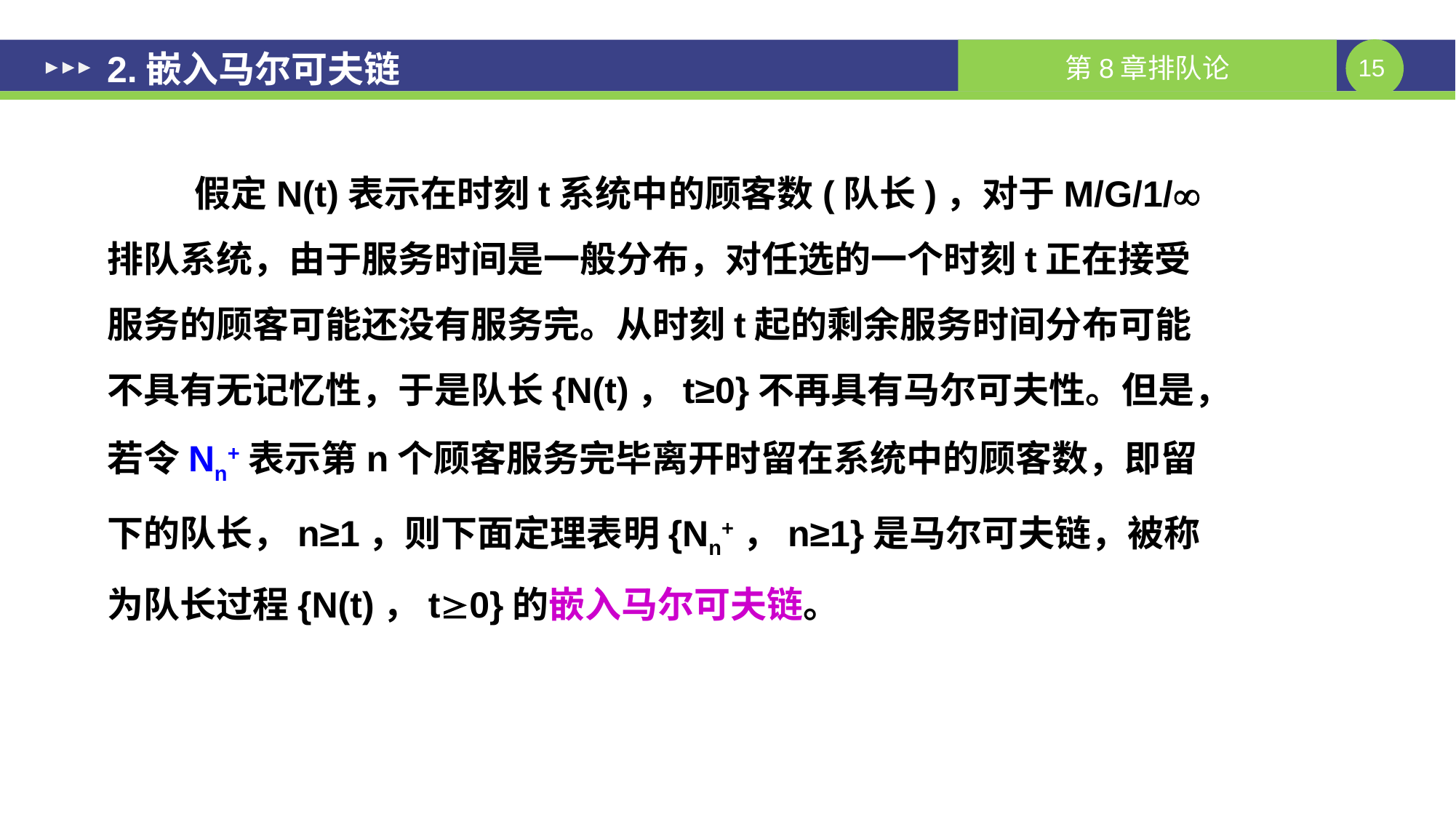

# 2.嵌入马尔可夫链
假定N(t)表示在时刻t系统中的顾客数(队长)，对于M/G/1/∞ 排队系统，由于服务时间是一般分布，对任选的一个时刻t正在接受服务的顾客可能还没有服务完。从时刻t起的剩余服务时间分布可能不具有无记忆性，于是队长{N(t)，t≥0}不再具有马尔可夫性。但是，若令Nn+表示第n个顾客服务完毕离开时留在系统中的顾客数，即留下的队长，n≥1，则下面定理表明{Nn+，n≥1}是马尔可夫链，被称为队长过程{N(t)，t≥0}的嵌入马尔可夫链。